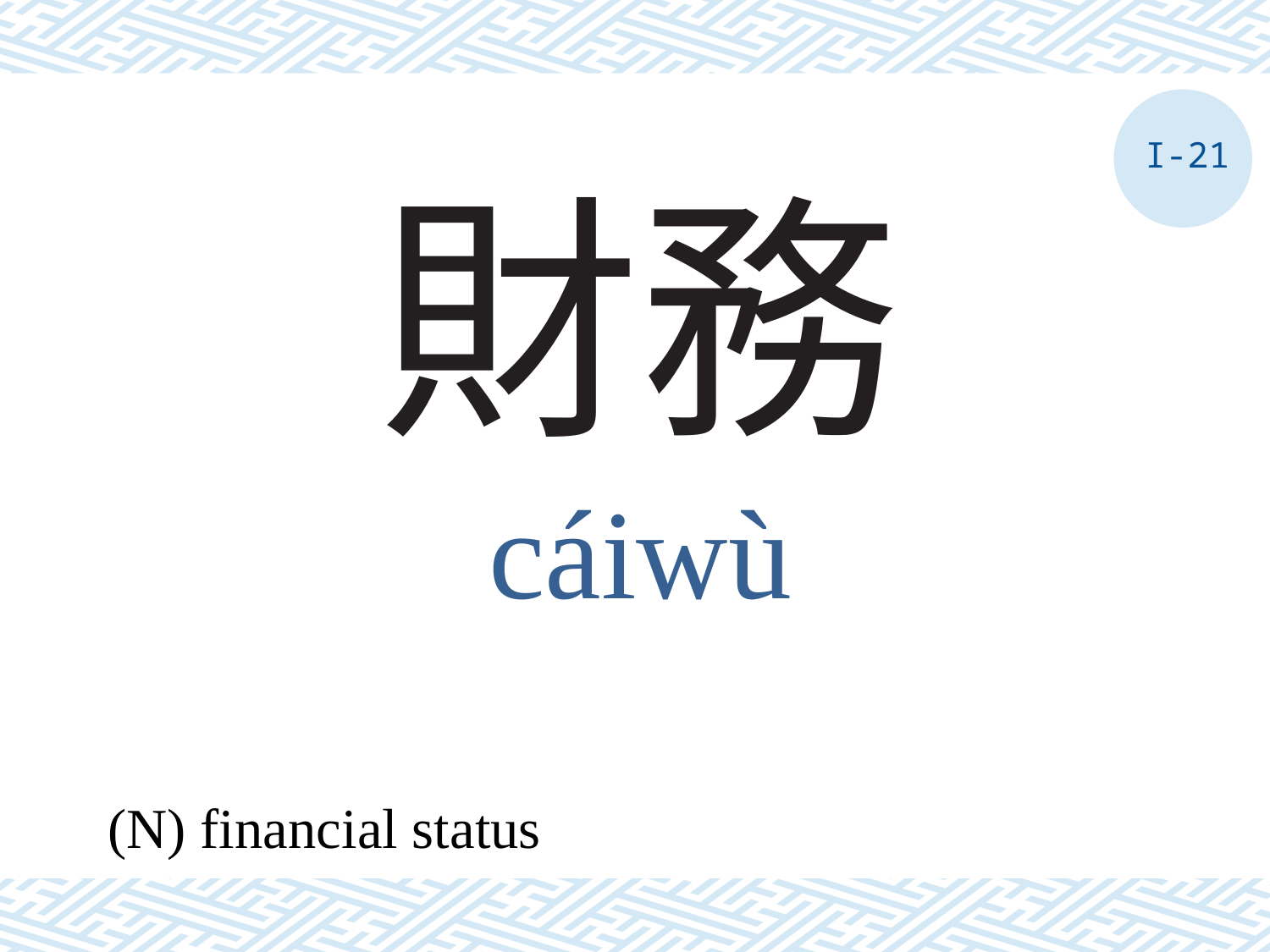

I-21

# 財務
cáiwù
(N) financial status